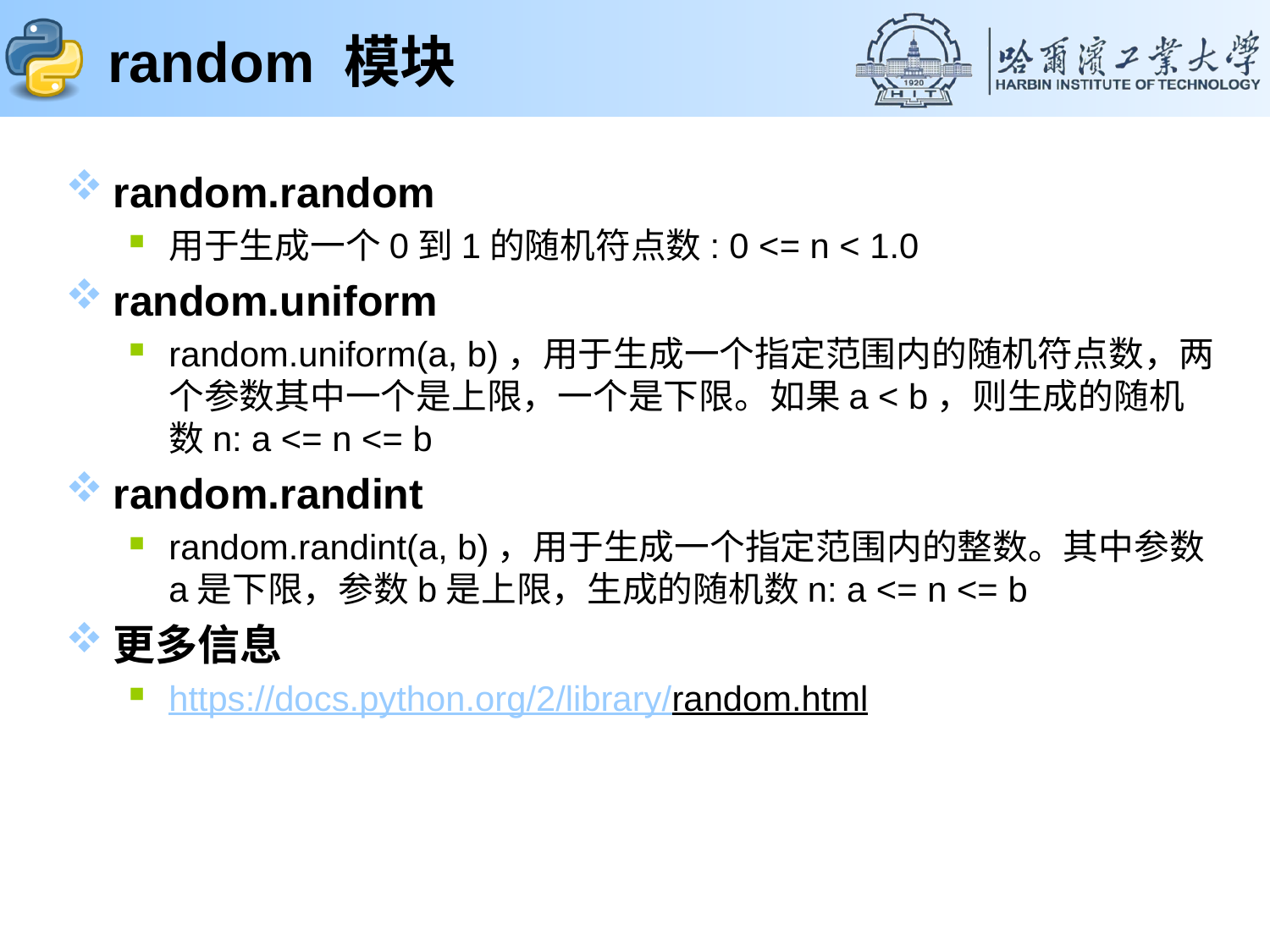

# random 模块
random.random
用于生成一个0到1的随机符点数: 0 <= n < 1.0
random.uniform
random.uniform(a, b)，用于生成一个指定范围内的随机符点数，两个参数其中一个是上限，一个是下限。如果a < b，则生成的随机数n: a <= n <= b
random.randint
random.randint(a, b)，用于生成一个指定范围内的整数。其中参数a是下限，参数b是上限，生成的随机数n: a <= n <= b
更多信息
https://docs.python.org/2/library/random.html